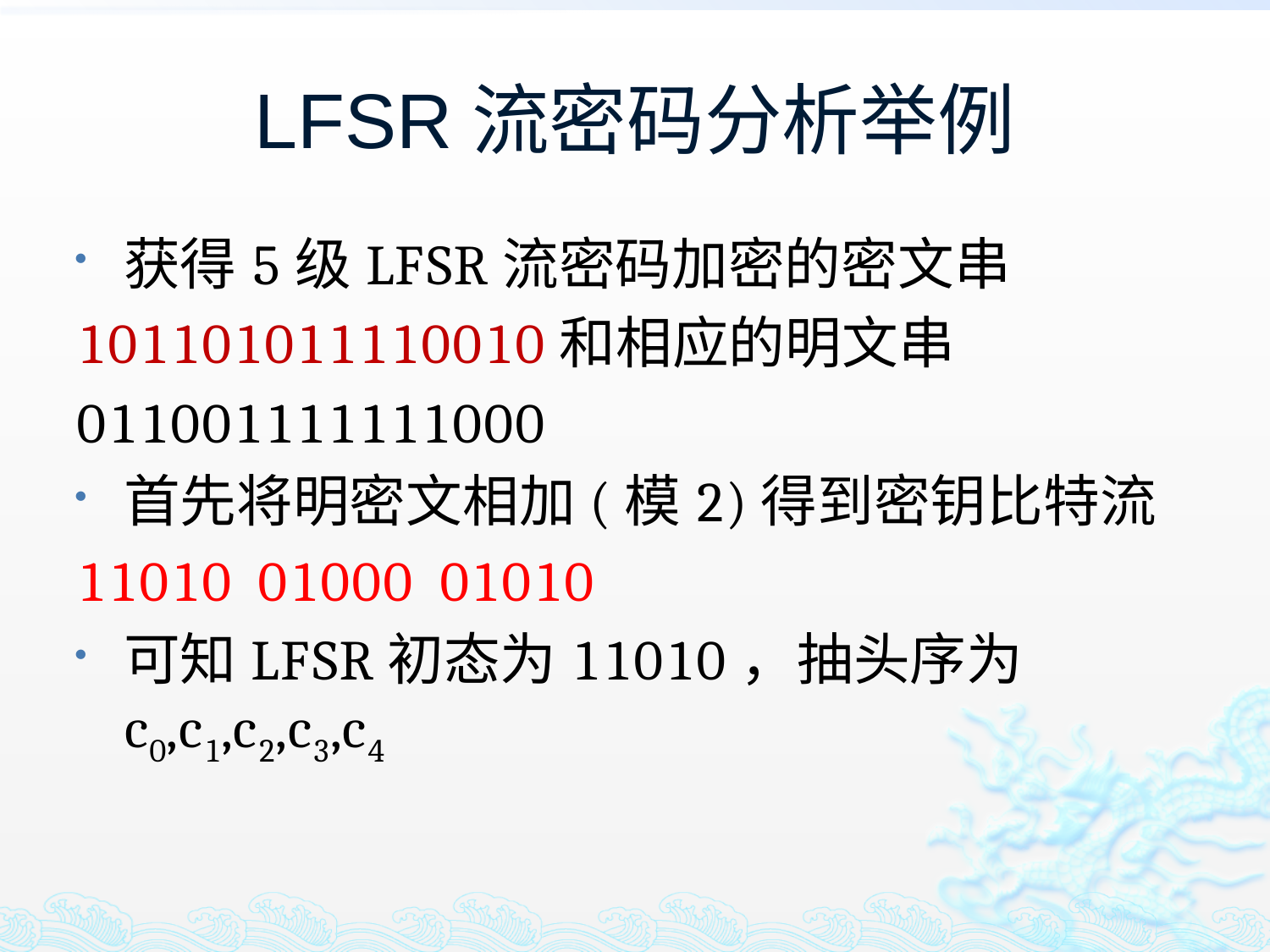

# LFSR流密码分析举例
获得5级LFSR流密码加密的密文串
101101011110010和相应的明文串
011001111111000
首先将明密文相加(模2)得到密钥比特流
11010  01000  01010
可知LFSR初态为11010，抽头序为c0,c1,c2,c3,c4